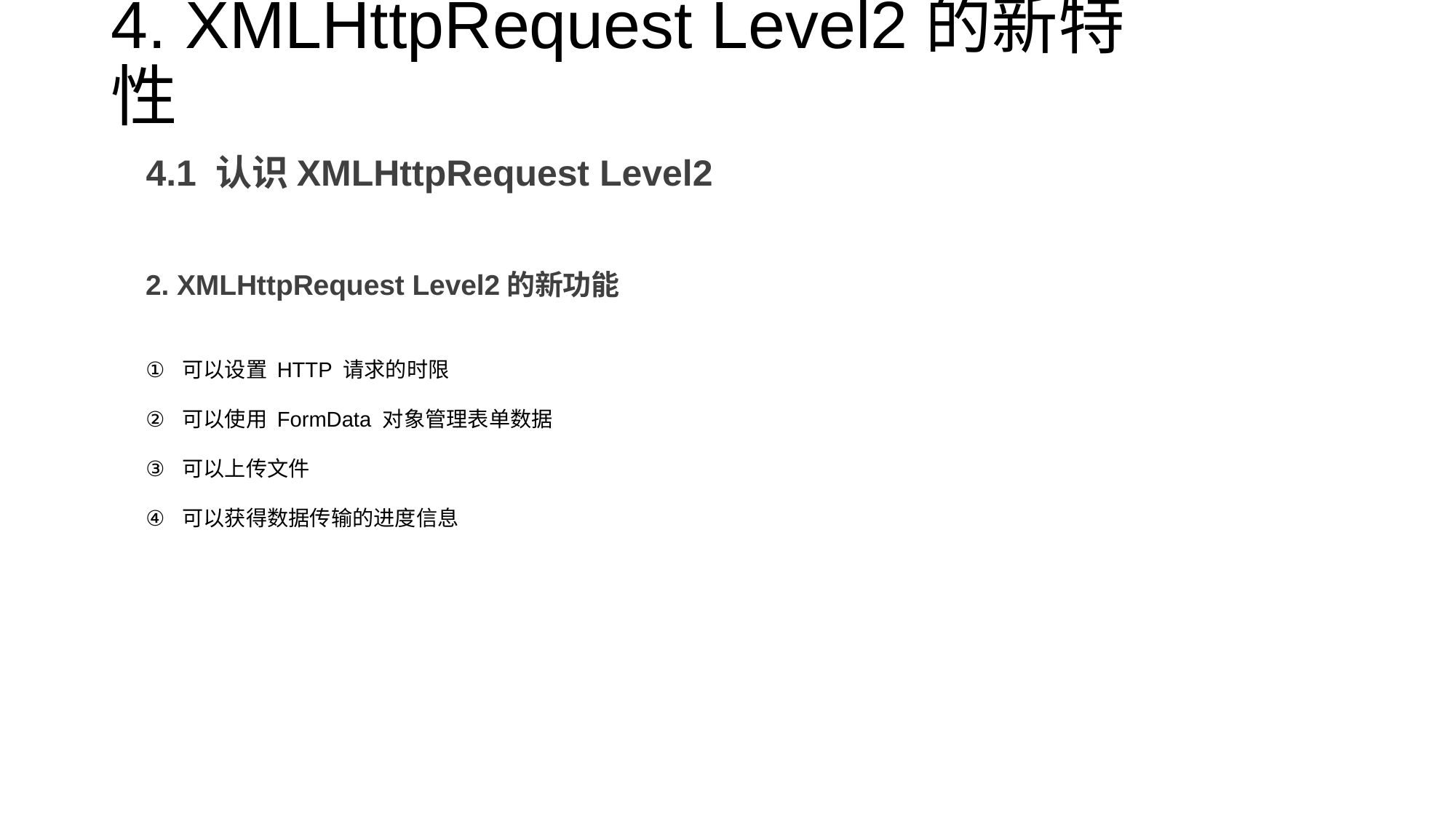

# 4. XMLHttpRequest Level2的新特性
4.1 认识XMLHttpRequest Level2
2. XMLHttpRequest Level2的新功能
可以设置 HTTP 请求的时限
可以使用 FormData 对象管理表单数据
可以上传文件
可以获得数据传输的进度信息